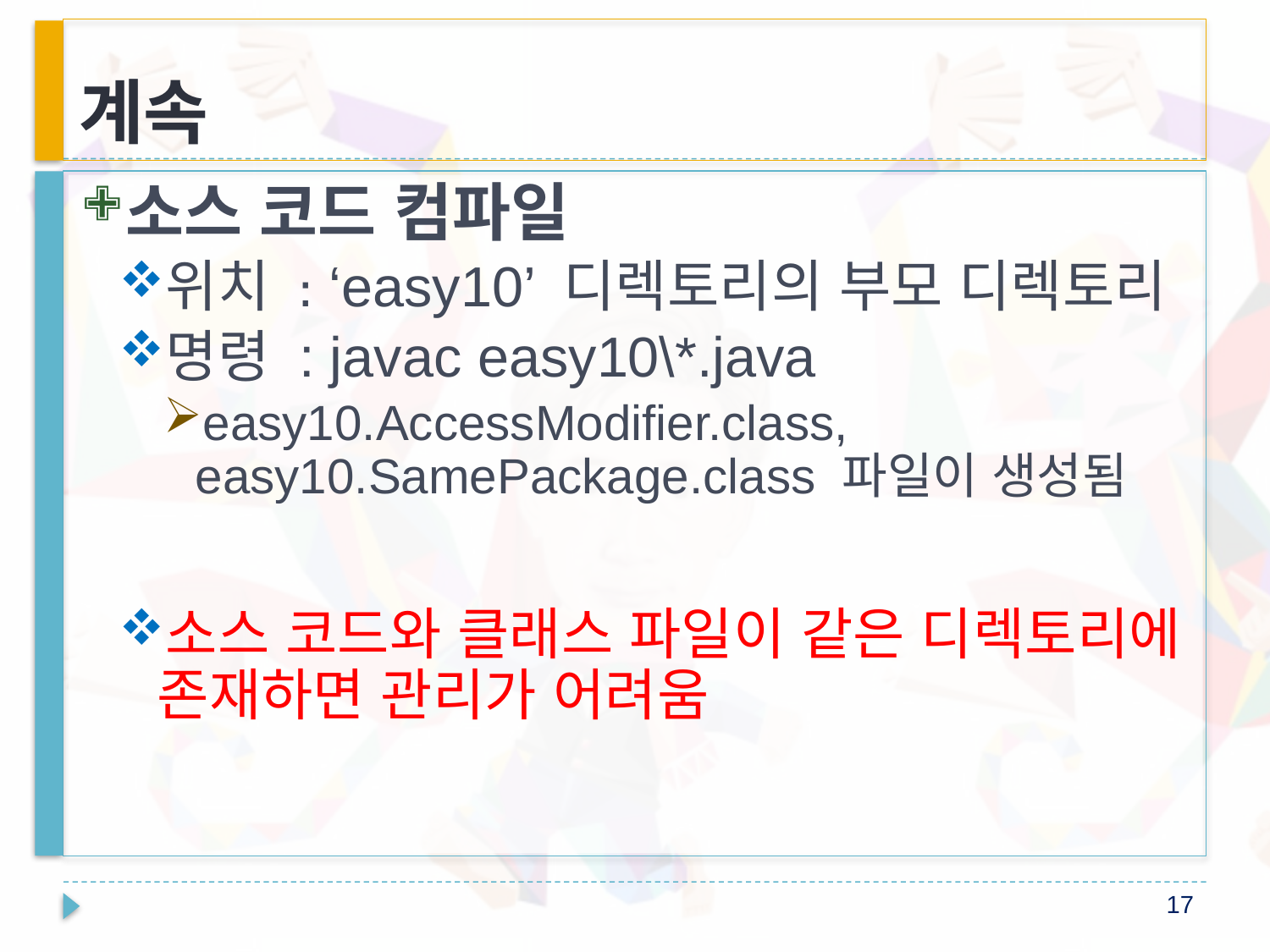

# 계속
소스 코드 컴파일
위치 : ‘easy10’ 디렉토리의 부모 디렉토리
명령 : javac easy10\*.java
easy10.AccessModifier.class, easy10.SamePackage.class 파일이 생성됨

소스 코드와 클래스 파일이 같은 디렉토리에 존재하면 관리가 어려움
17